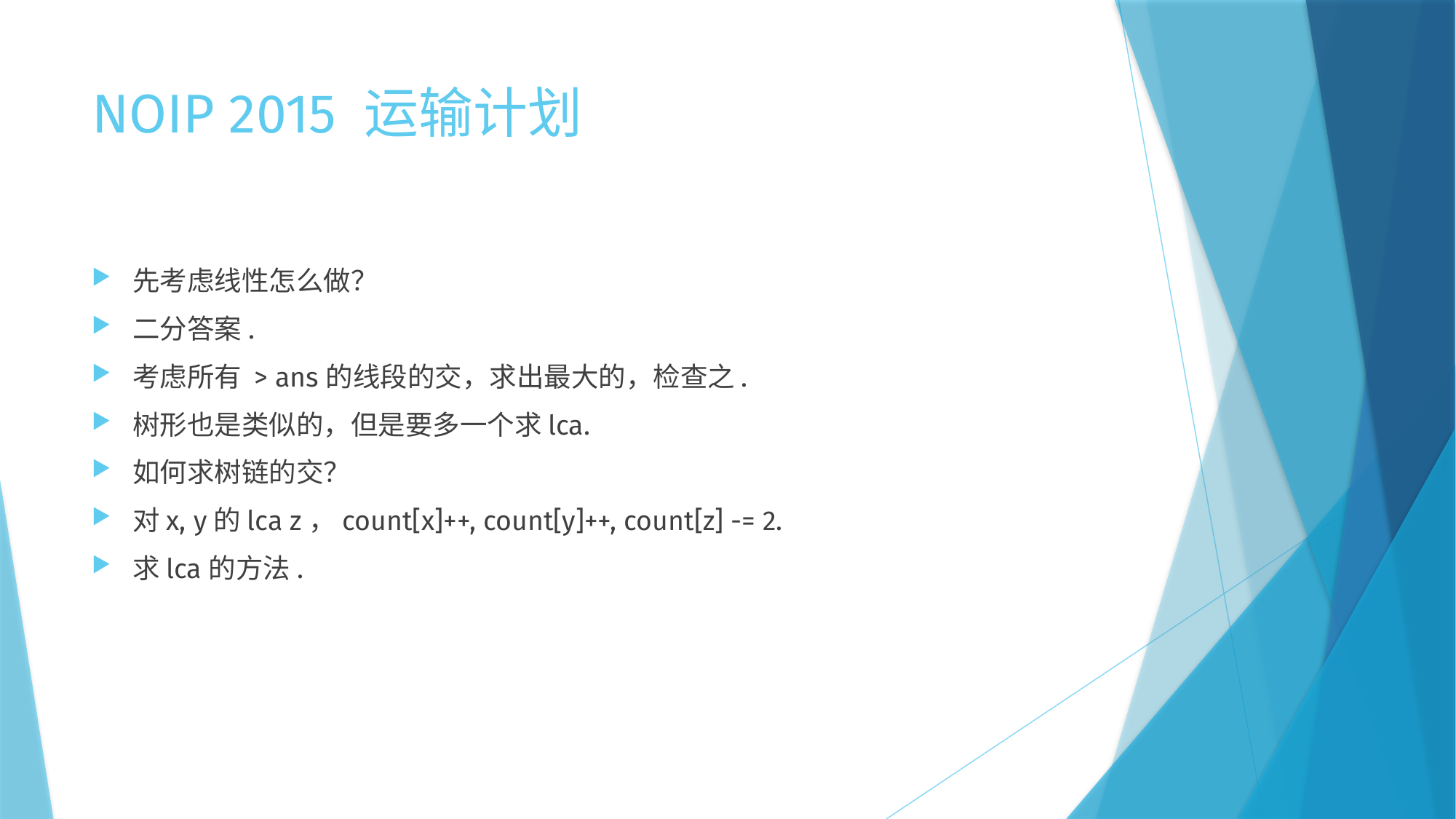

# NOIP 2015 运输计划
先考虑线性怎么做？
二分答案.
考虑所有 > ans的线段的交，求出最大的，检查之.
树形也是类似的，但是要多一个求lca.
如何求树链的交？
对x, y的lca z，count[x]++, count[y]++, count[z] -= 2.
求lca的方法.